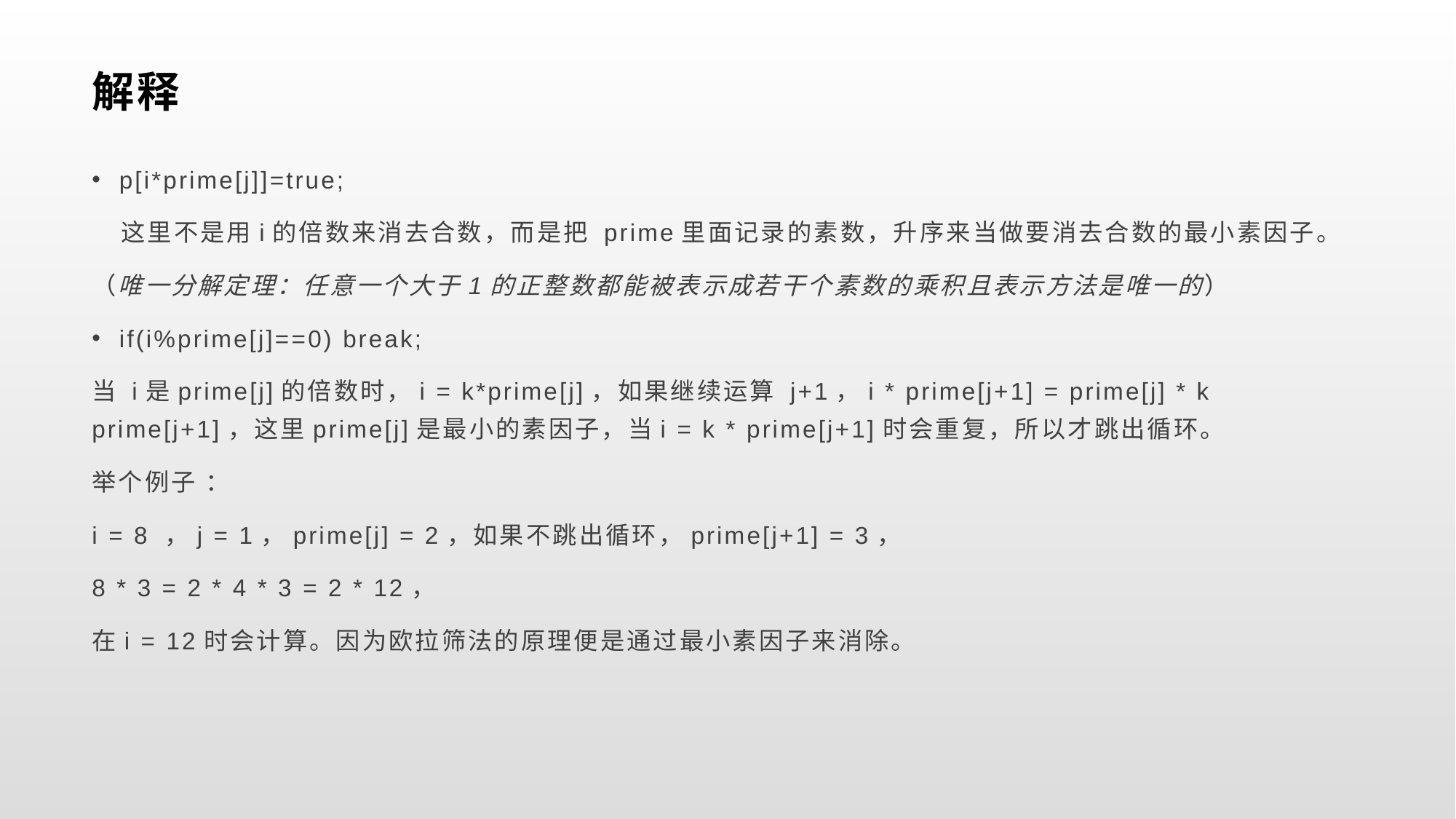

# 解释
p[i*prime[j]]=true;
   这里不是用i的倍数来消去合数，而是把 prime里面记录的素数，升序来当做要消去合数的最小素因子。
（唯一分解定理：任意一个大于1的正整数都能被表示成若干个素数的乘积且表示方法是唯一的）
if(i%prime[j]==0) break;
当 i是prime[j]的倍数时，i = k*prime[j]，如果继续运算 j+1，i * prime[j+1] = prime[j] * k prime[j+1]，这里prime[j]是最小的素因子，当i = k * prime[j+1]时会重复，所以才跳出循环。
举个例子 ：
i = 8 ，j = 1，prime[j] = 2，如果不跳出循环，prime[j+1] = 3，
8 * 3 = 2 * 4 * 3 = 2 * 12，
在i = 12时会计算。因为欧拉筛法的原理便是通过最小素因子来消除。